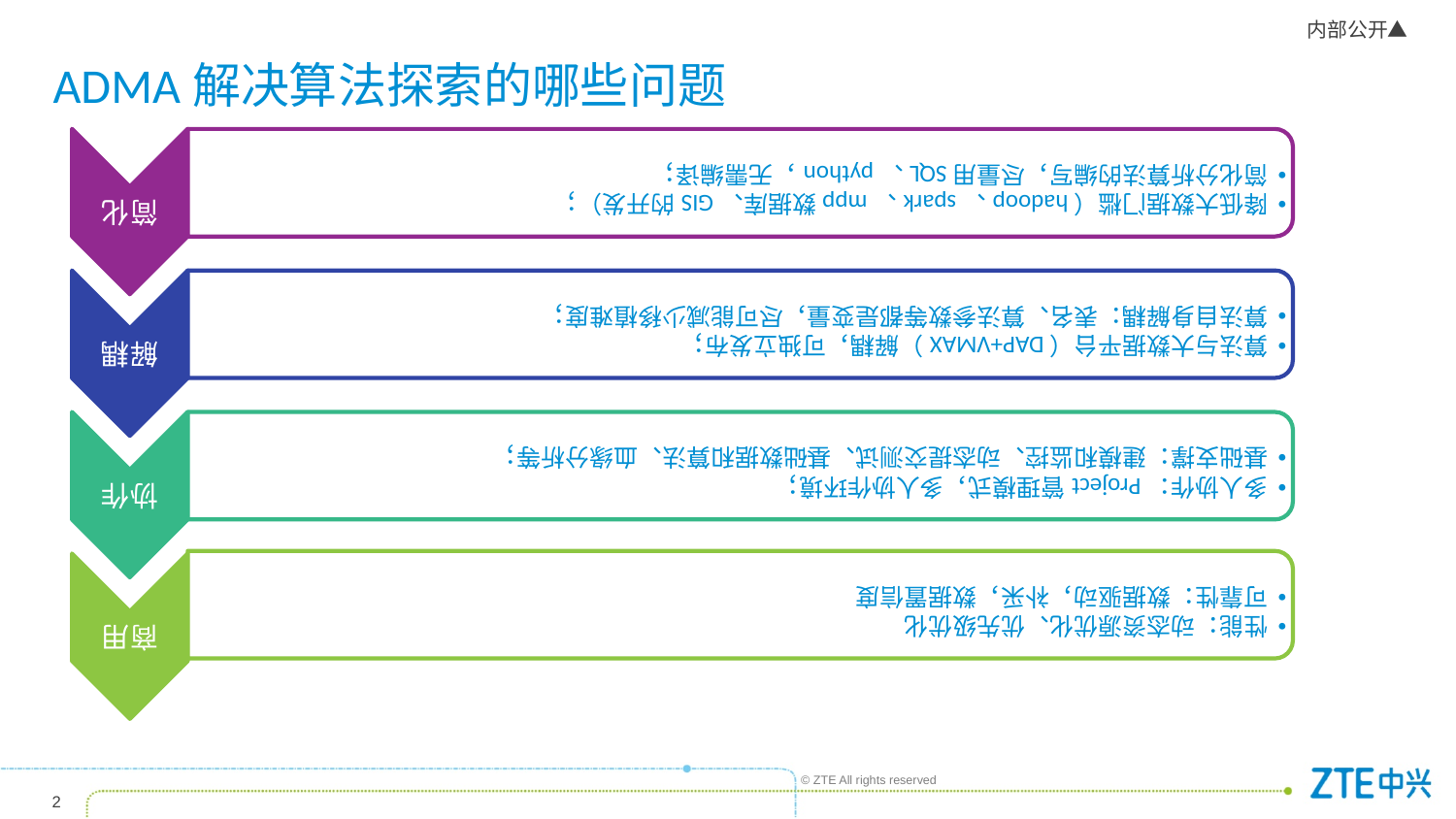

# ADMA解决算法探索的哪些问题
简化
降低大数据门槛（hadoop、spark、mpp数据库、GIS的开发）；
简化分析算法的编写，尽量用SQL、python，无需编译；
解耦
算法与大数据平台（DAP+VMAX）解耦，可独立发布；
算法自身解耦：表名、算法参数等都是变量，尽可能减少移植难度；
协作
多人协作：Project管理模式，多人协作环境；
基础支撑：建模和监控、动态提交测试、基础数据和算法、血缘分析等；
商用
性能：动态资源优化、优先级优化
可靠性：数据驱动，补采，数据置信度